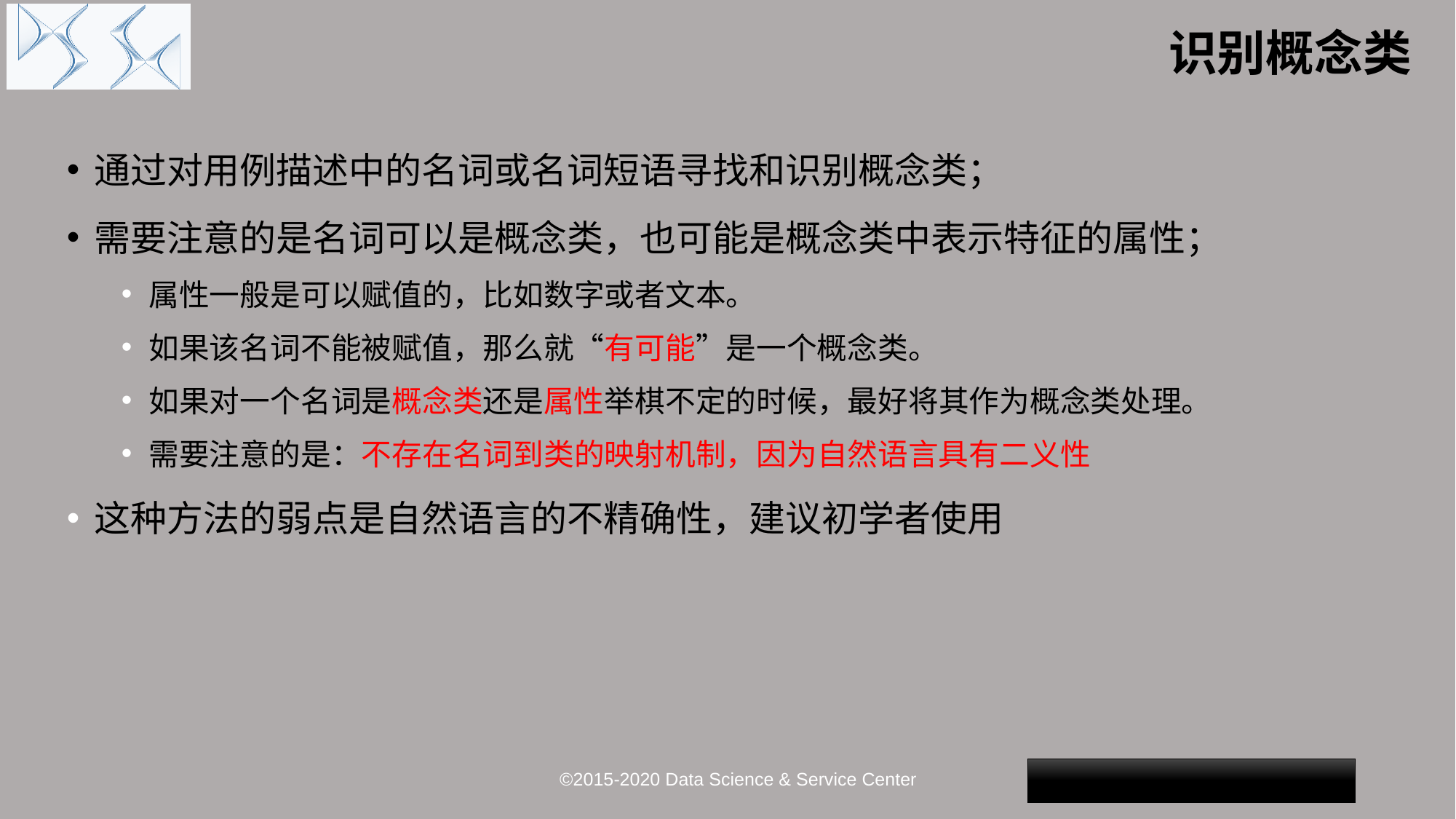

# 识别概念类
通过对用例描述中的名词或名词短语寻找和识别概念类；
需要注意的是名词可以是概念类，也可能是概念类中表示特征的属性；
属性一般是可以赋值的，比如数字或者文本。
如果该名词不能被赋值，那么就“有可能”是一个概念类。
如果对一个名词是概念类还是属性举棋不定的时候，最好将其作为概念类处理。
需要注意的是：不存在名词到类的映射机制，因为自然语言具有二义性
这种方法的弱点是自然语言的不精确性，建议初学者使用

©2015-2020 Data Science & Service Center
20